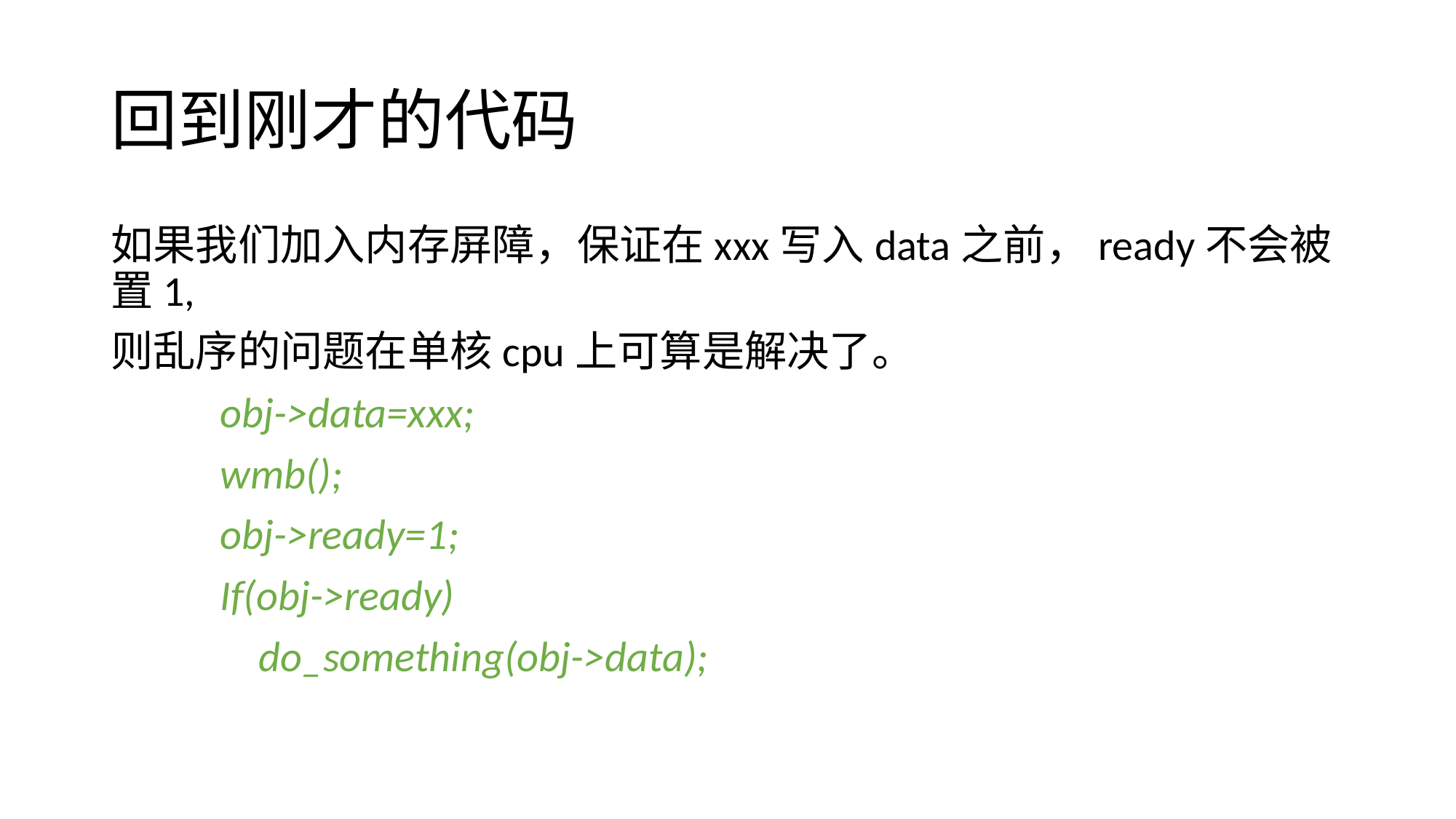

# 回到刚才的代码
如果我们加入内存屏障，保证在xxx写入data之前，ready不会被置1,
则乱序的问题在单核cpu上可算是解决了。
	obj->data=xxx;
	wmb();
	obj->ready=1;
	If(obj->ready)
   	    do_something(obj->data);